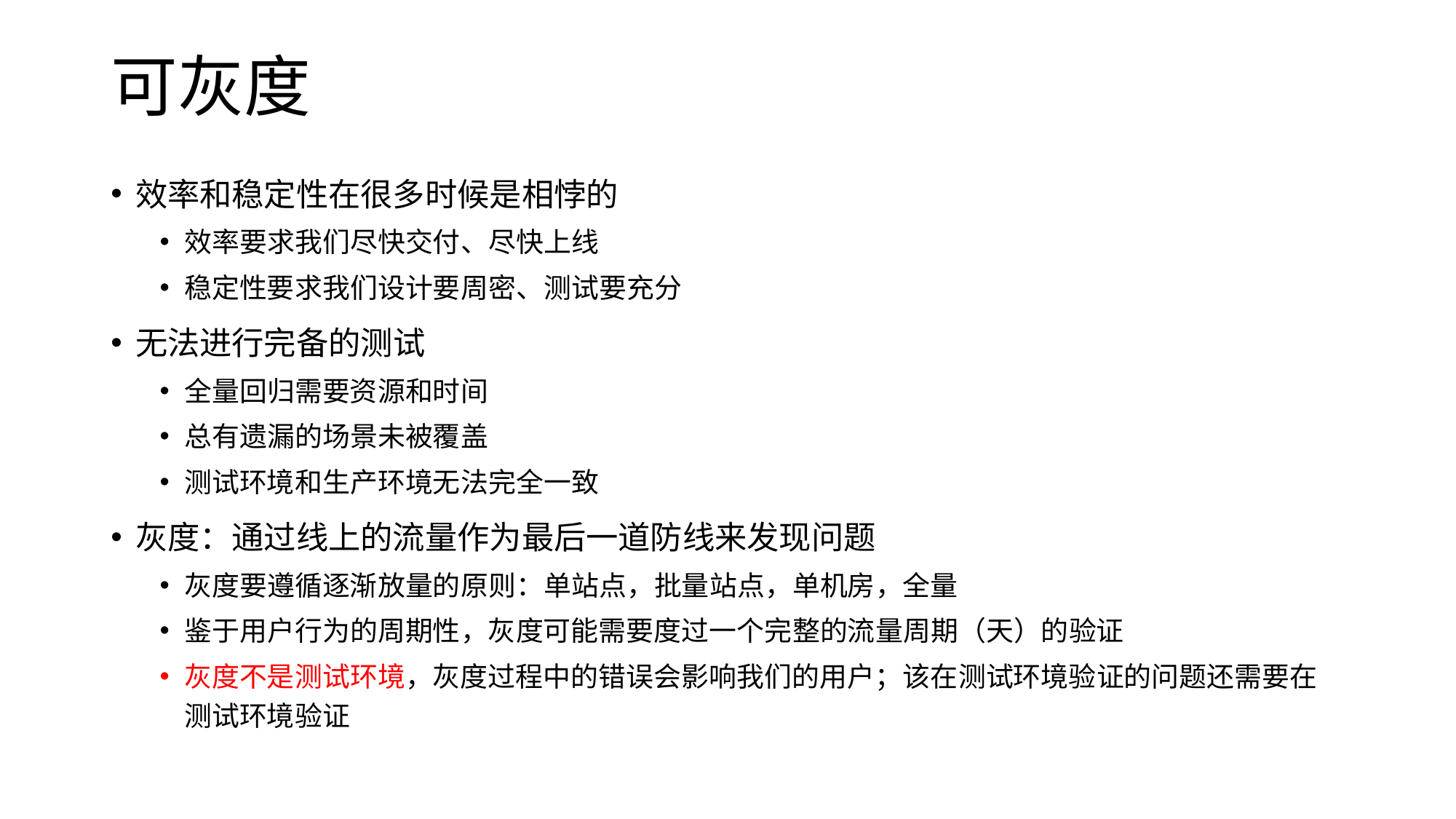

# 可灰度
效率和稳定性在很多时候是相悖的
效率要求我们尽快交付、尽快上线
稳定性要求我们设计要周密、测试要充分
无法进行完备的测试
全量回归需要资源和时间
总有遗漏的场景未被覆盖
测试环境和生产环境无法完全一致
灰度：通过线上的流量作为最后一道防线来发现问题
灰度要遵循逐渐放量的原则：单站点，批量站点，单机房，全量
鉴于用户行为的周期性，灰度可能需要度过一个完整的流量周期（天）的验证
灰度不是测试环境，灰度过程中的错误会影响我们的用户；该在测试环境验证的问题还需要在测试环境验证